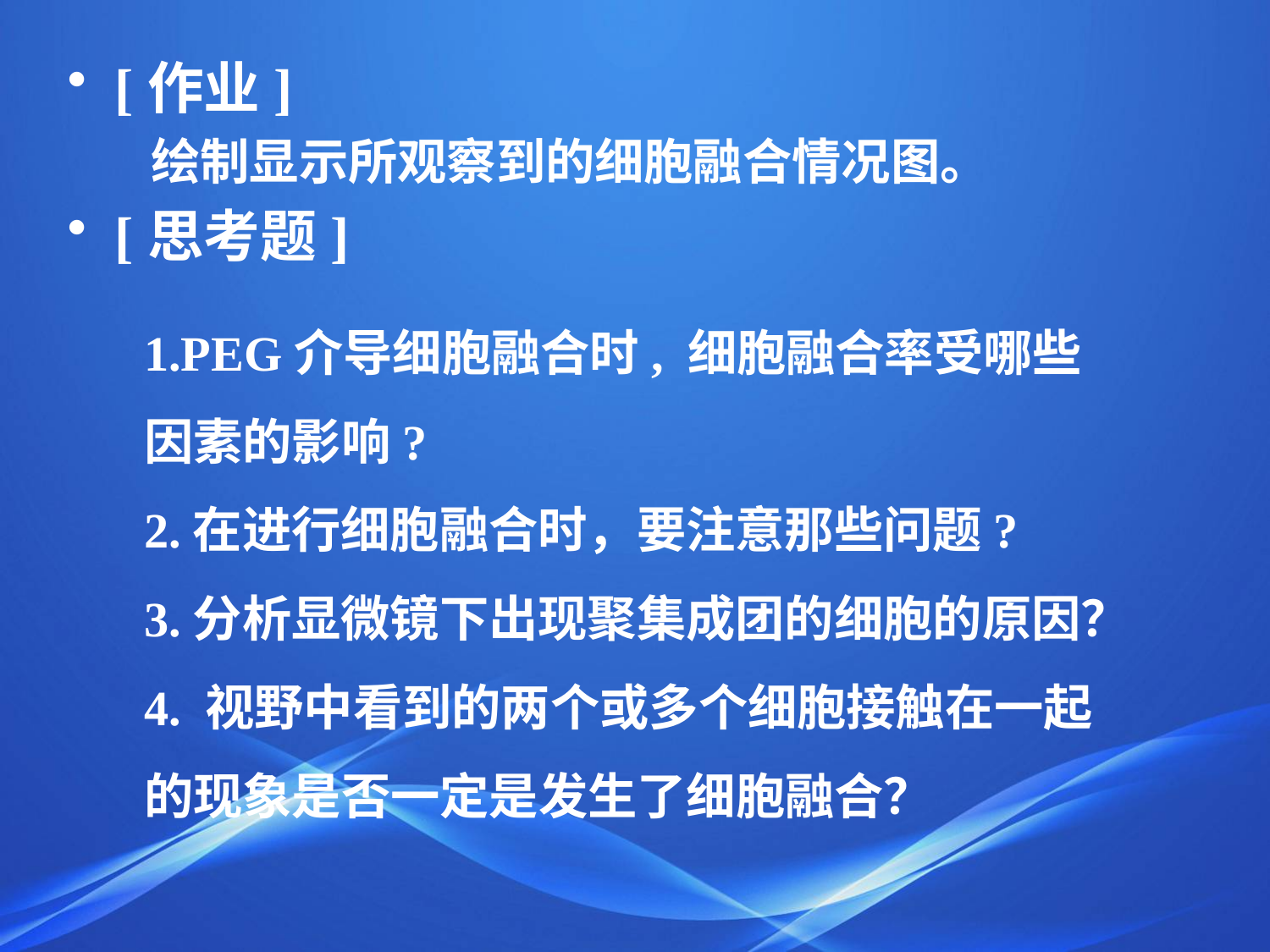

[作业]
       绘制显示所观察到的细胞融合情况图。
[思考题]
1.PEG介导细胞融合时, 细胞融合率受哪些因素的影响?
2.在进行细胞融合时，要注意那些问题?
3.分析显微镜下出现聚集成团的细胞的原因？
4. 视野中看到的两个或多个细胞接触在一起的现象是否一定是发生了细胞融合？